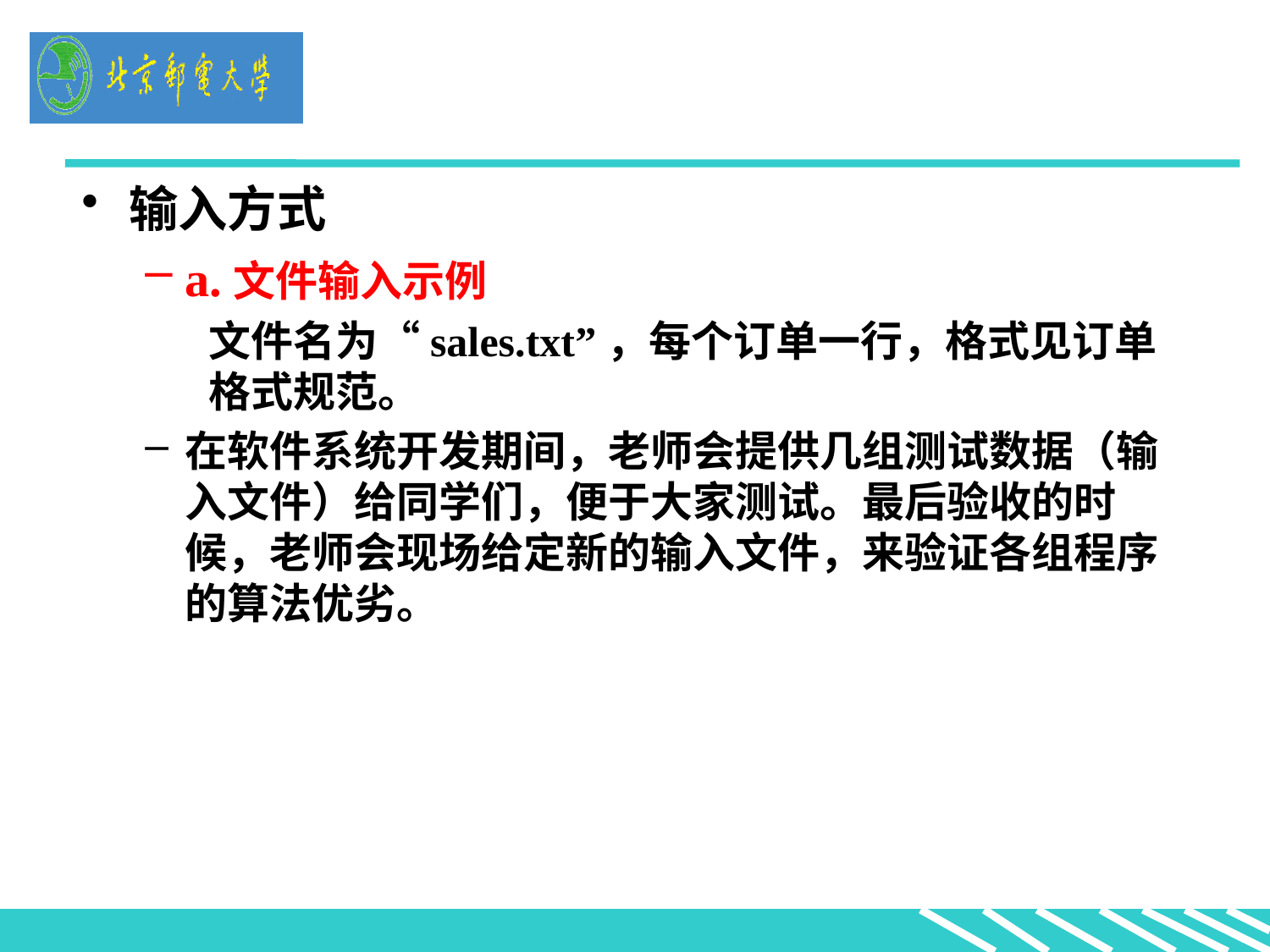

#
输入方式
a.文件输入示例
文件名为“sales.txt”，每个订单一行，格式见订单格式规范。
在软件系统开发期间，老师会提供几组测试数据（输入文件）给同学们，便于大家测试。最后验收的时候，老师会现场给定新的输入文件，来验证各组程序的算法优劣。
15